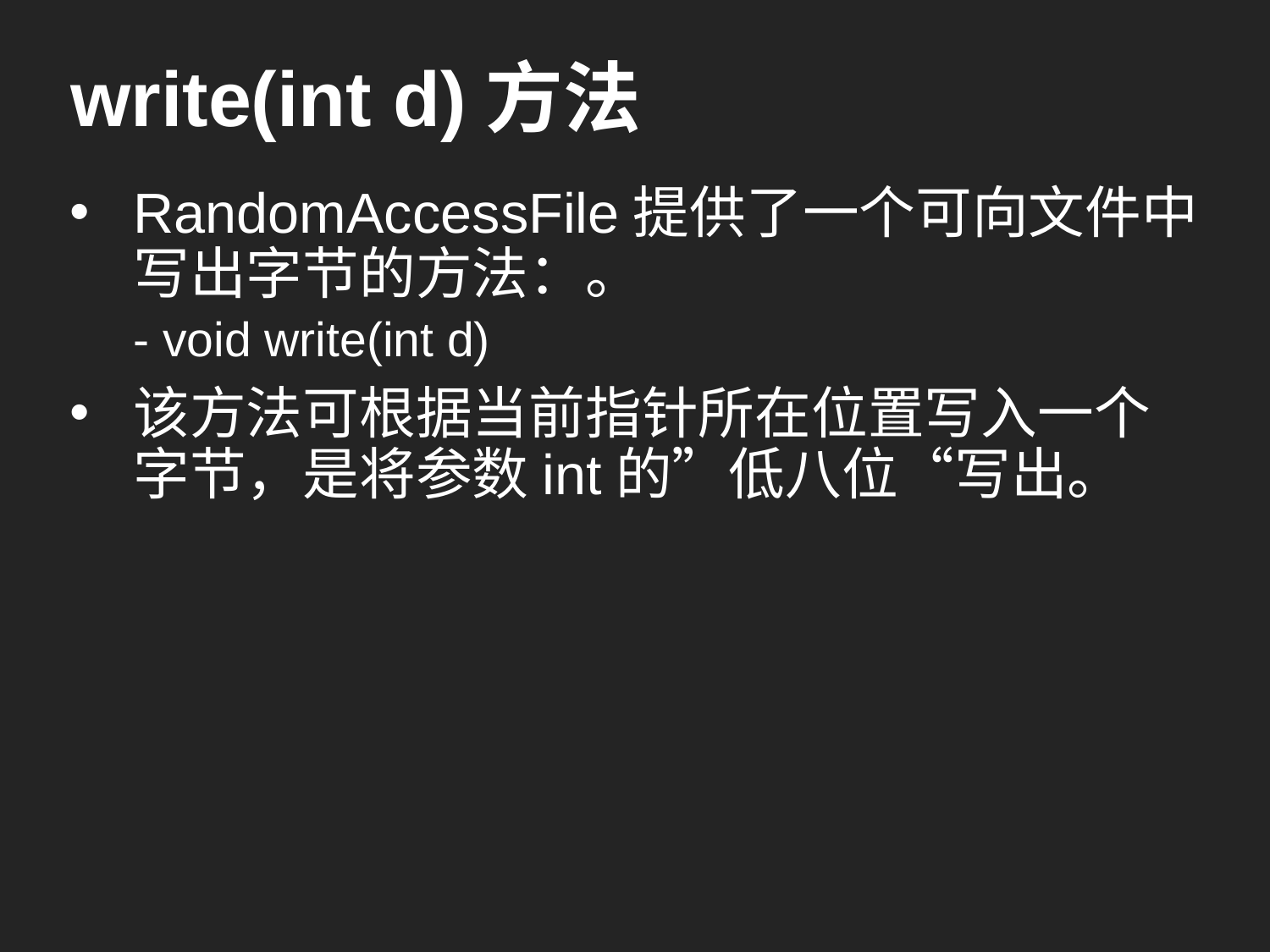

# write(int d)方法
RandomAccessFile提供了一个可向文件中写出字节的方法：。
- void write(int d)
该方法可根据当前指针所在位置写入一个字节，是将参数int的”低八位“写出。